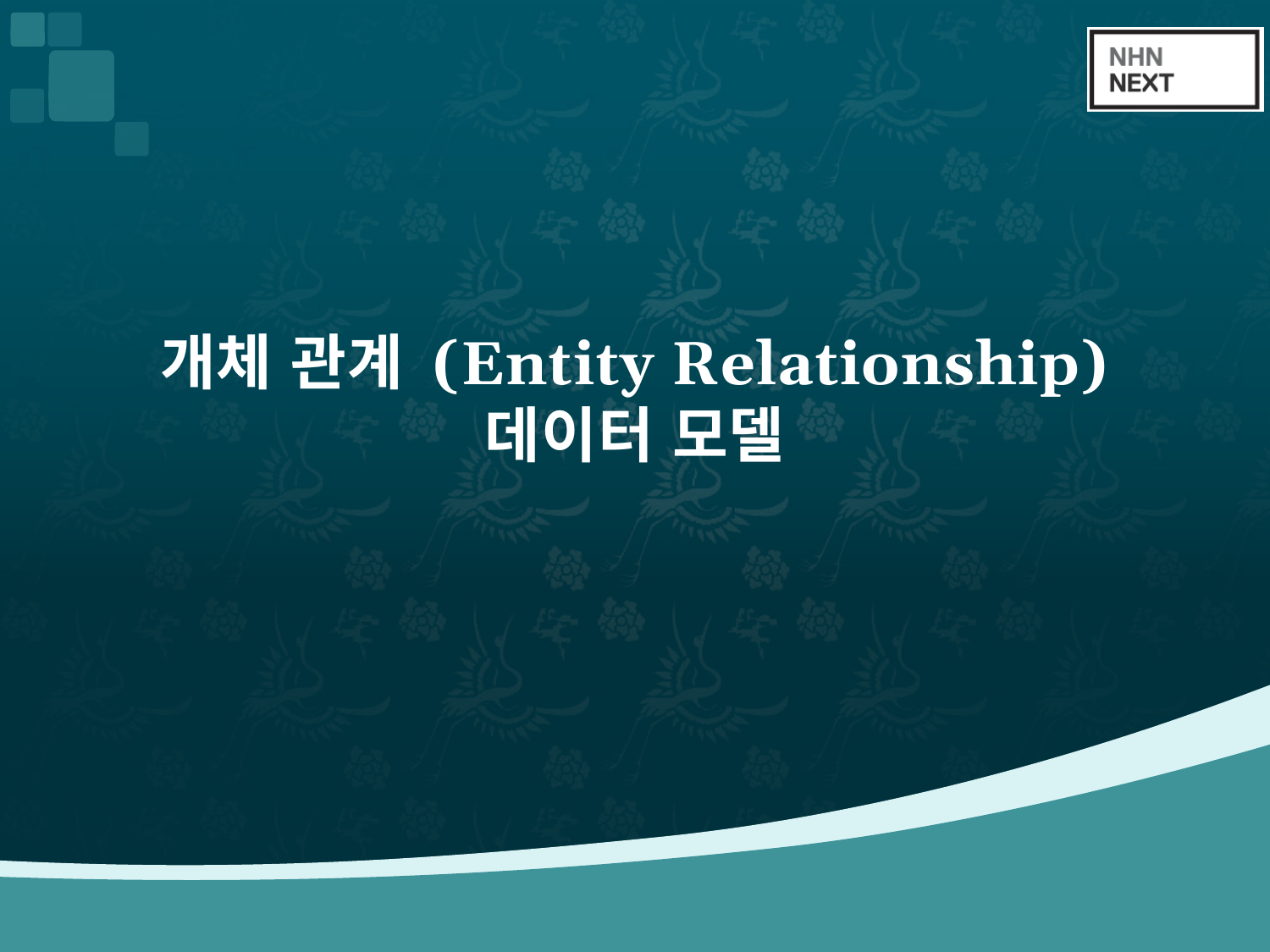

# 개체 관계 (Entity Relationship) 데이터 모델